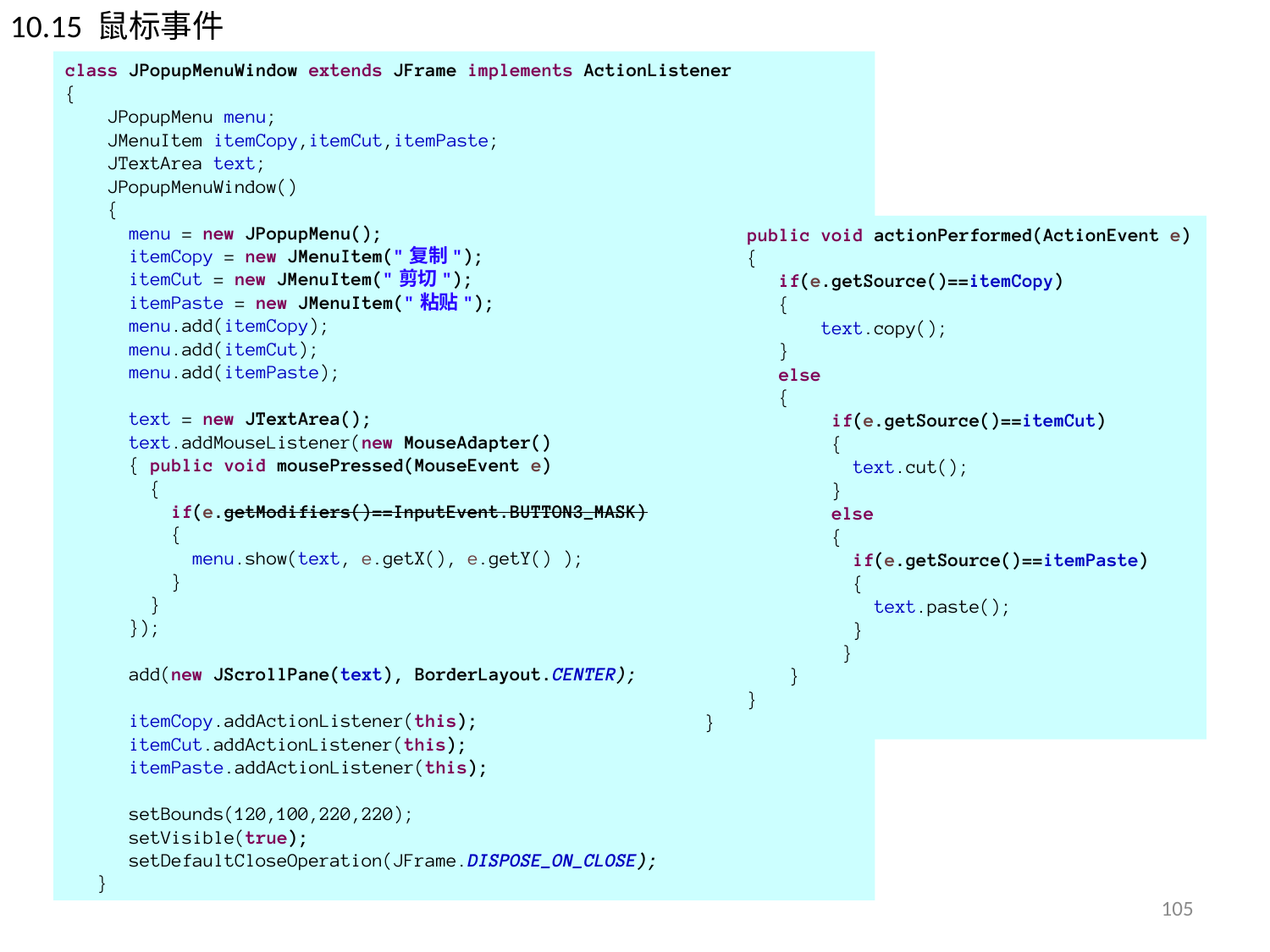

10.15 鼠标事件
class JPopupMenuWindow extends JFrame implements ActionListener
{
    JPopupMenu menu;
    JMenuItem itemCopy,itemCut,itemPaste;
    JTextArea text;
    JPopupMenuWindow()
    {
      menu = new JPopupMenu();
      itemCopy = new JMenuItem("复制");
      itemCut = new JMenuItem("剪切");
      itemPaste = new JMenuItem("粘贴");
      menu.add(itemCopy);
      menu.add(itemCut);
      menu.add(itemPaste);

      text = new JTextArea();
      text.addMouseListener(new MouseAdapter()
      { public void mousePressed(MouseEvent e)
        {
          if(e.getModifiers()==InputEvent.BUTTON3_MASK)
          {
            menu.show(text, e.getX(), e.getY() );
          }
        }
      });

      add(new JScrollPane(text), BorderLayout.CENTER);

      itemCopy.addActionListener(this);
      itemCut.addActionListener(this);
      itemPaste.addActionListener(this);

      setBounds(120,100,220,220);
      setVisible(true);
      setDefaultCloseOperation(JFrame.DISPOSE_ON_CLOSE);
   }
    public void actionPerformed(ActionEvent e)
    {
       if(e.getSource()==itemCopy)
       {
           text.copy();
       }
       else
       {
       	if(e.getSource()==itemCut)
       	{
       	  text.cut();
       	}
      	else
	{
       	  if(e.getSource()==itemPaste)
       	  {
       	    text.paste();
       	  }
             }
        }
    }
}
105